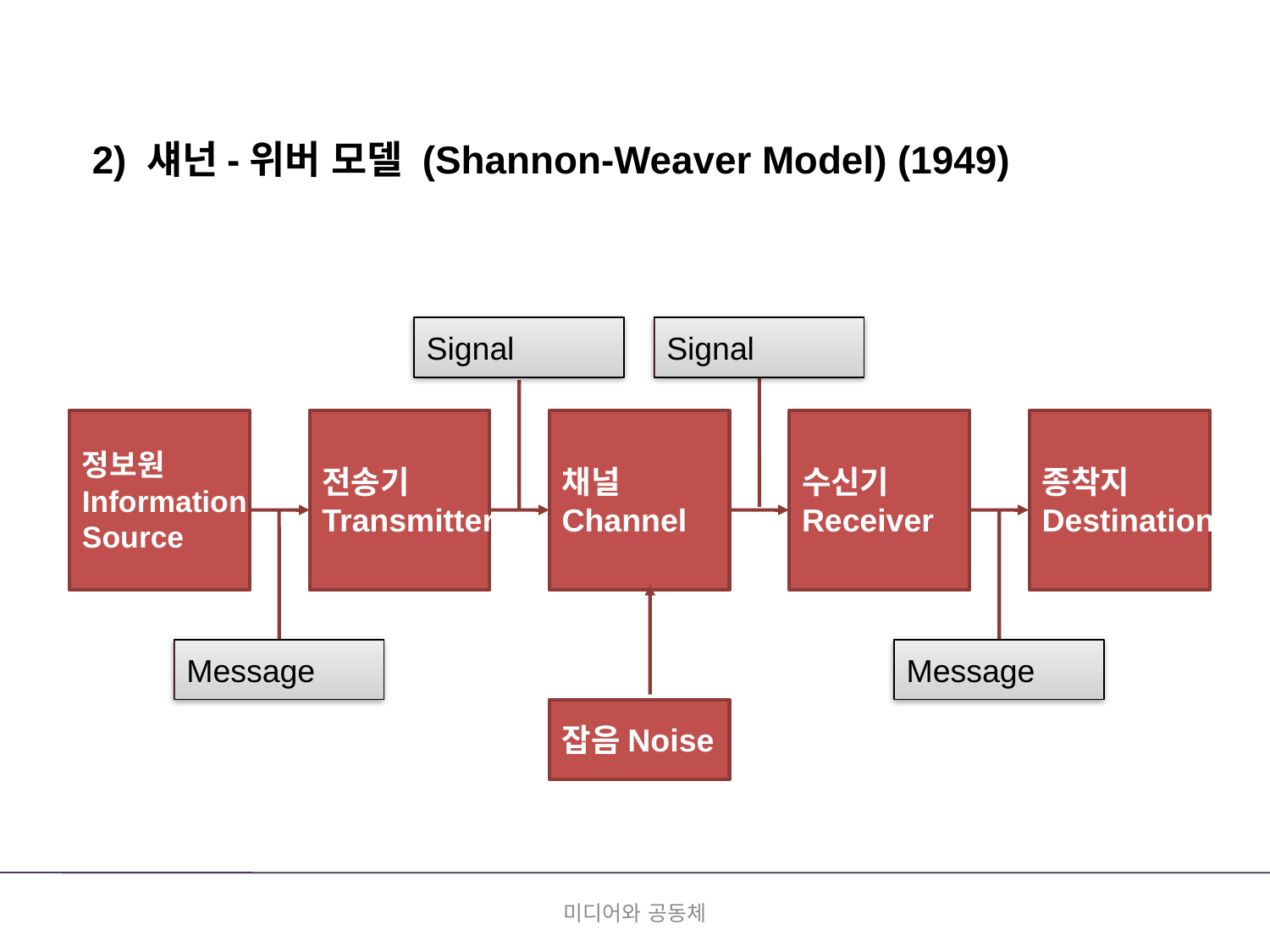

2) 섀넌-위버 모델 (Shannon-Weaver Model) (1949)

Signal
Signal

정보원
Information
Source
전송기
Transmitter
채널
Channel
수신기
Receiver
종착지
Destination

Message
Message
잡음Noise
미디어와 공동체